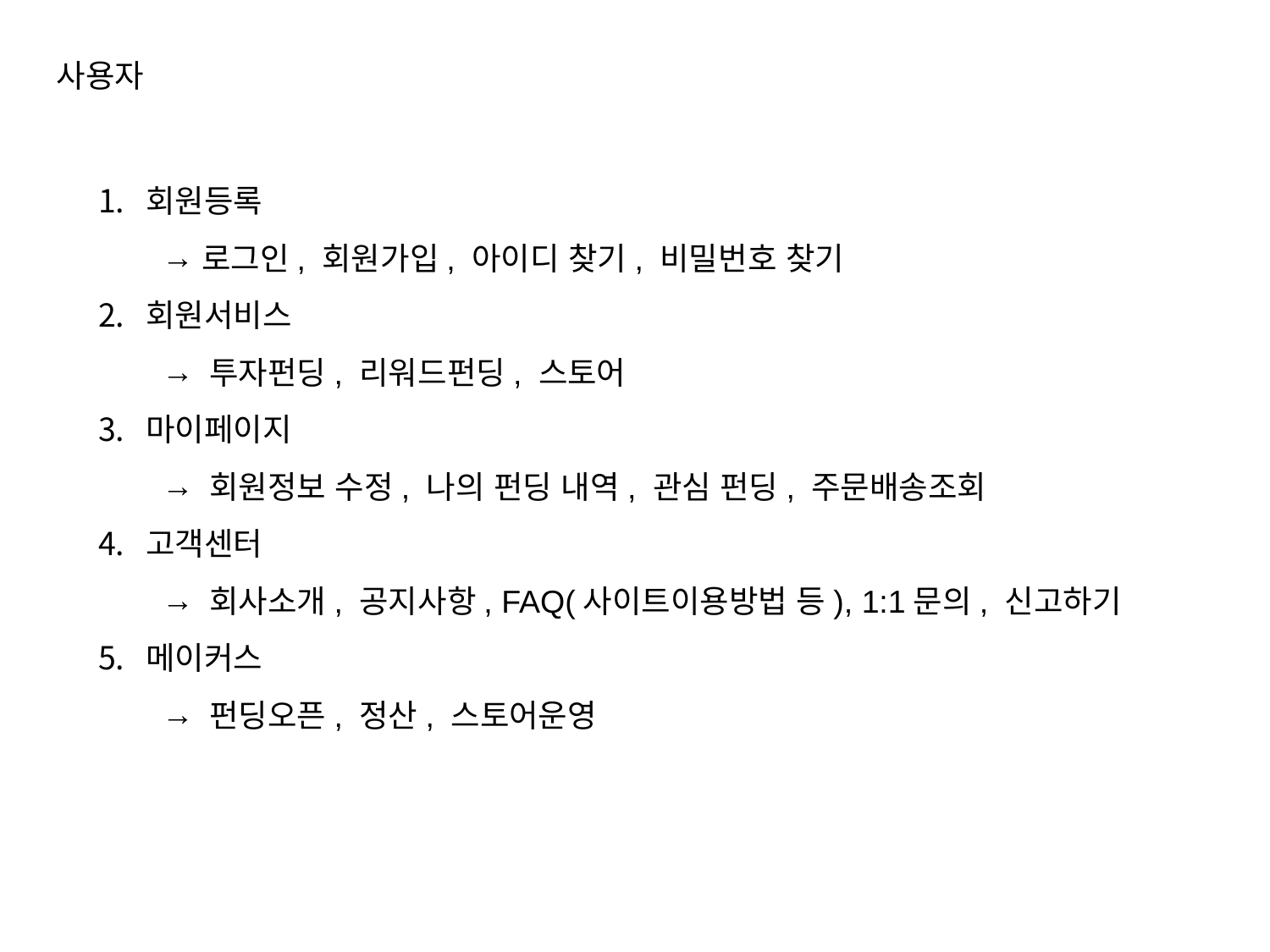

사용자
회원등록
로그인, 회원가입, 아이디 찾기, 비밀번호 찾기
회원서비스
투자펀딩, 리워드펀딩, 스토어
마이페이지
회원정보 수정, 나의 펀딩 내역, 관심 펀딩, 주문배송조회
고객센터
회사소개, 공지사항, FAQ(사이트이용방법 등), 1:1문의, 신고하기
메이커스
펀딩오픈, 정산, 스토어운영